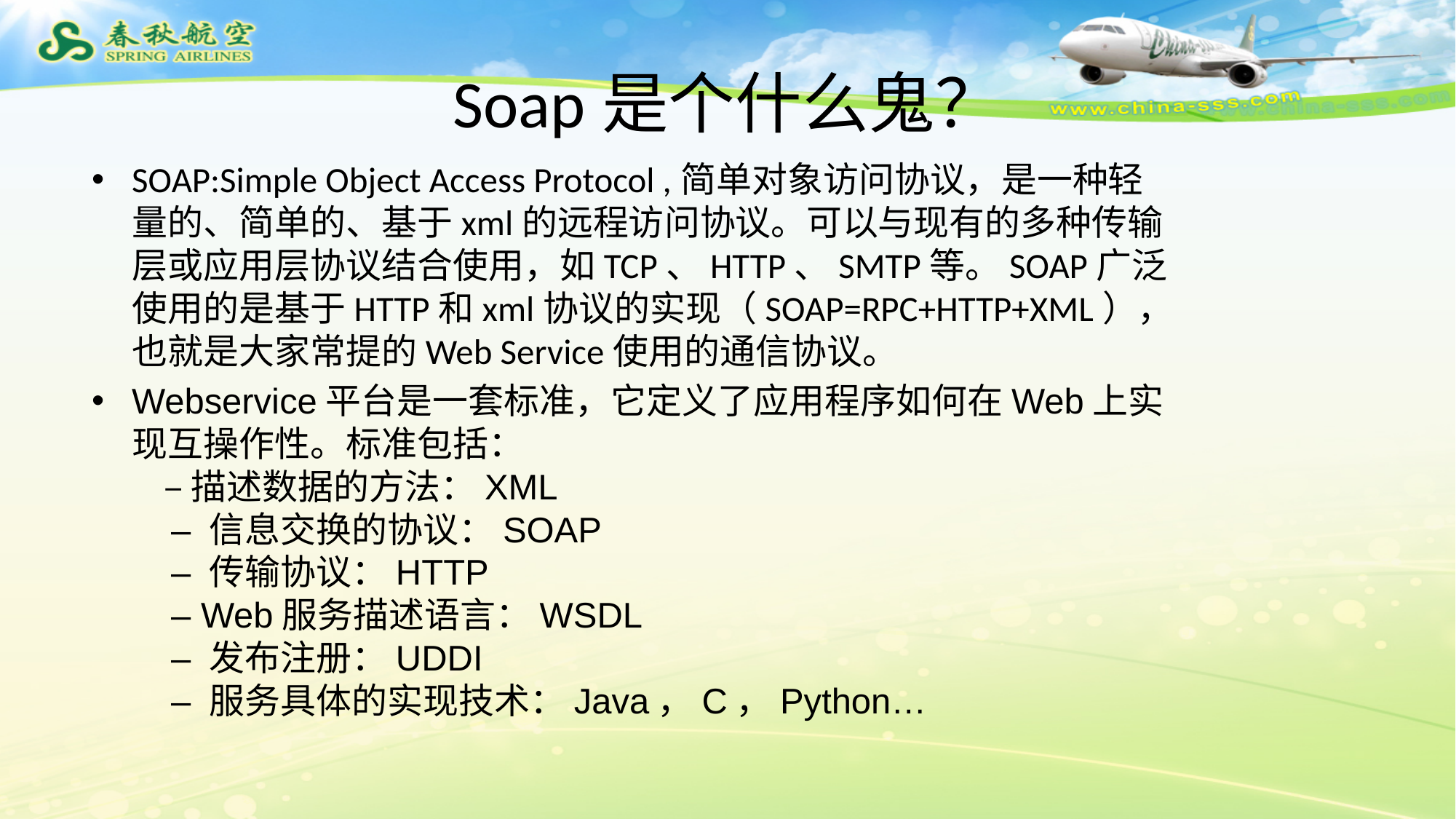

# Soap是个什么鬼？
SOAP:Simple Object Access Protocol ,简单对象访问协议，是一种轻量的、简单的、基于xml的远程访问协议。可以与现有的多种传输层或应用层协议结合使用，如TCP、HTTP、SMTP等。SOAP广泛使用的是基于HTTP和xml协议的实现（SOAP=RPC+HTTP+XML），也就是大家常提的Web Service使用的通信协议。
Webservice平台是一套标准，它定义了应用程序如何在Web上实现互操作性。标准包括：
    – 描述数据的方法：XML
    – 信息交换的协议：SOAP
    – 传输协议：HTTP
    – Web服务描述语言：WSDL
    – 发布注册：UDDI
    – 服务具体的实现技术：Java，C，Python…